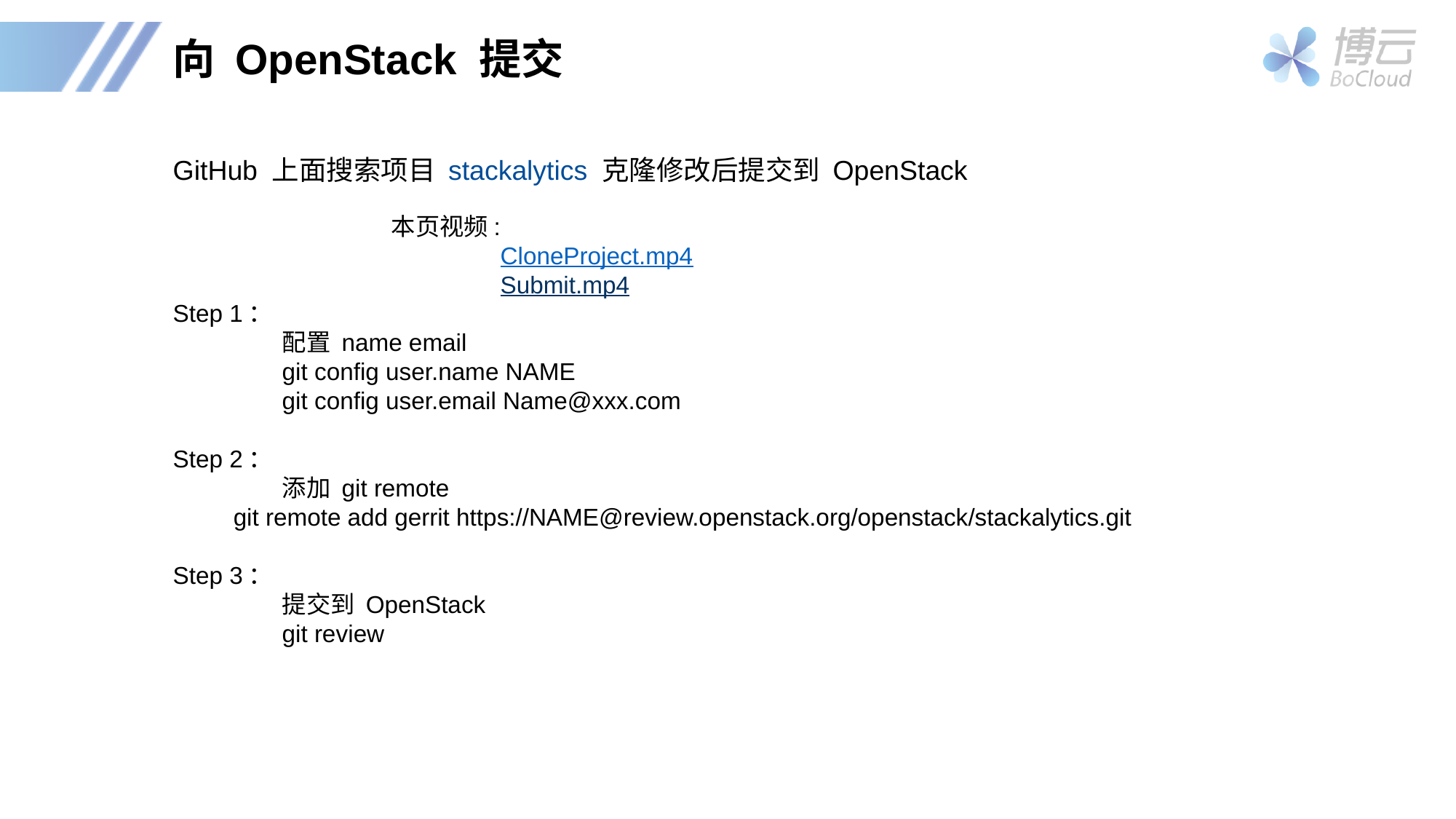

# 向 OpenStack 提交
GitHub 上面搜索项目 stackalytics 克隆修改后提交到 OpenStack

		本页视频:
			CloneProject.mp4
			Submit.mp4
Step 1：
	配置 name email
  	git config user.name NAME
 	git config user.email Name@xxx.com

Step 2：
	添加 git remote
         git remote add gerrit https://NAME@review.openstack.org/openstack/stackalytics.git

Step 3：
	提交到 OpenStack
  	git review